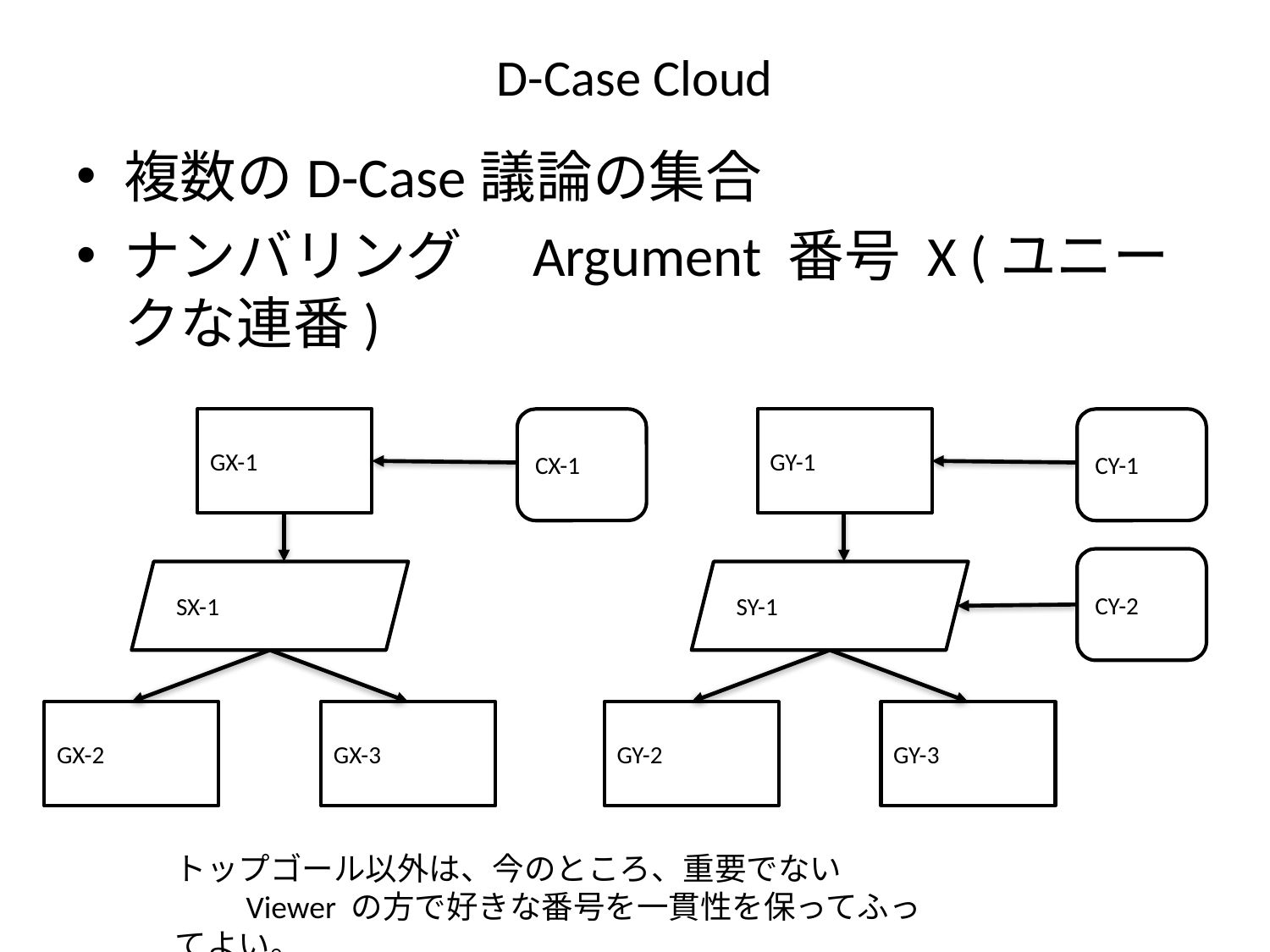

# D-Case Cloud
複数のD-Case議論の集合
ナンバリング　Argument 番号 X (ユニークな連番)
GX-1
CX-1
GY-1
CY-1
CY-2
SX-1
SY-1
GX-2
GX-3
GY-2
GY-3
トップゴール以外は、今のところ、重要でない
　　Viewer の方で好きな番号を一貫性を保ってふってよい。